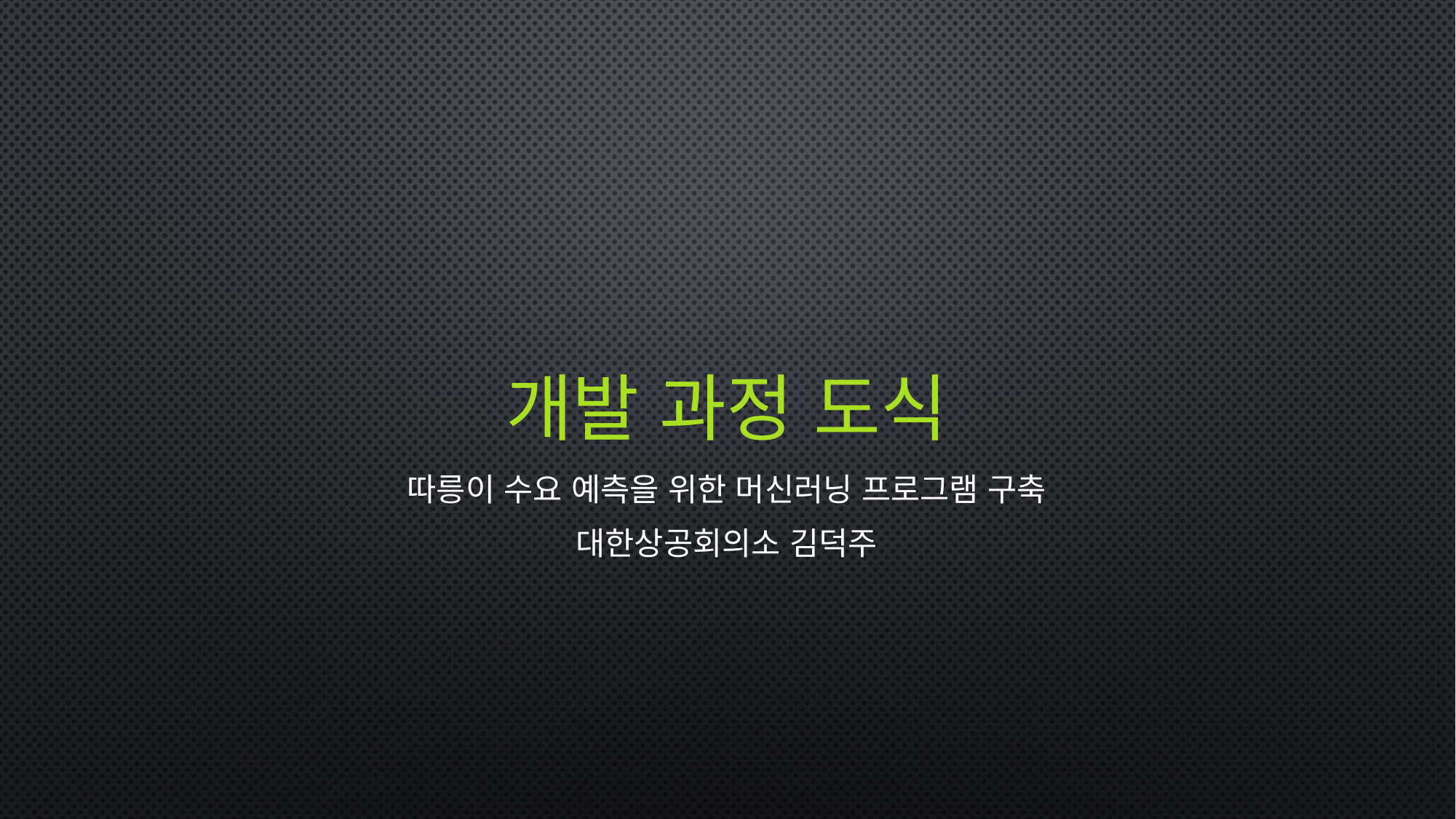

# 개발 과정 도식
따릉이 수요 예측을 위한 머신러닝 프로그램 구축
대한상공회의소 김덕주